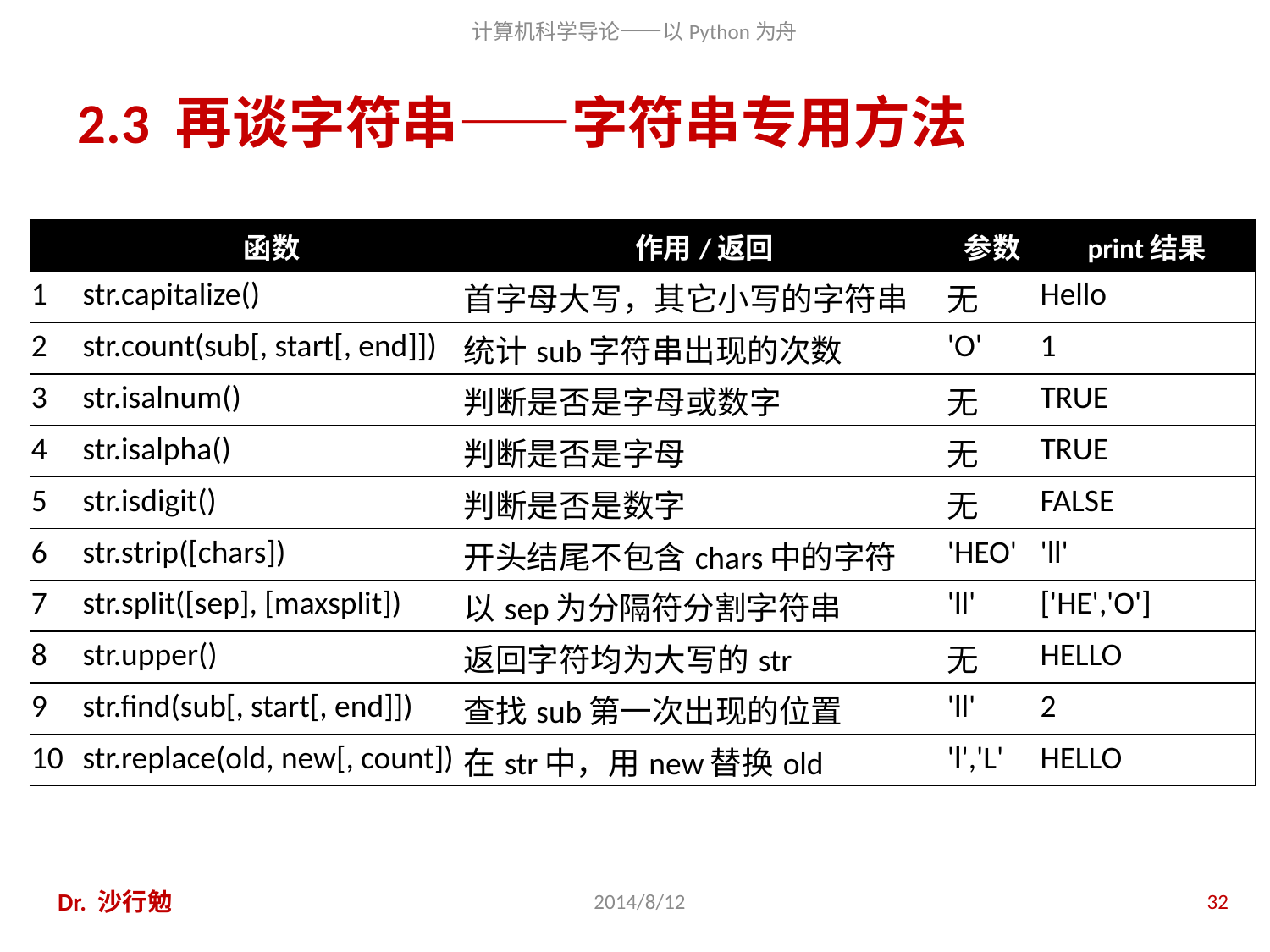

# 2.3 再谈字符串——字符串专用方法
|  | 函数 | 作用/返回 | 参数 | print结果 |
| --- | --- | --- | --- | --- |
| 1 | str.capitalize() | 首字母大写，其它小写的字符串 | 无 | Hello |
| 2 | str.count(sub[, start[, end]]) | 统计sub字符串出现的次数 | 'O' | 1 |
| 3 | str.isalnum() | 判断是否是字母或数字 | 无 | TRUE |
| 4 | str.isalpha() | 判断是否是字母 | 无 | TRUE |
| 5 | str.isdigit() | 判断是否是数字 | 无 | FALSE |
| 6 | str.strip([chars]) | 开头结尾不包含chars中的字符 | 'HEO' | 'll' |
| 7 | str.split([sep], [maxsplit]) | 以sep为分隔符分割字符串 | 'll' | ['HE','O'] |
| 8 | str.upper() | 返回字符均为大写的str | 无 | HELLO |
| 9 | str.find(sub[, start[, end]]) | 查找sub第一次出现的位置 | 'll' | 2 |
| 10 | str.replace(old, new[, count]) | 在str中，用new替换old | 'l','L' | HELLO |
Dr. 沙行勉
2014/8/12
32